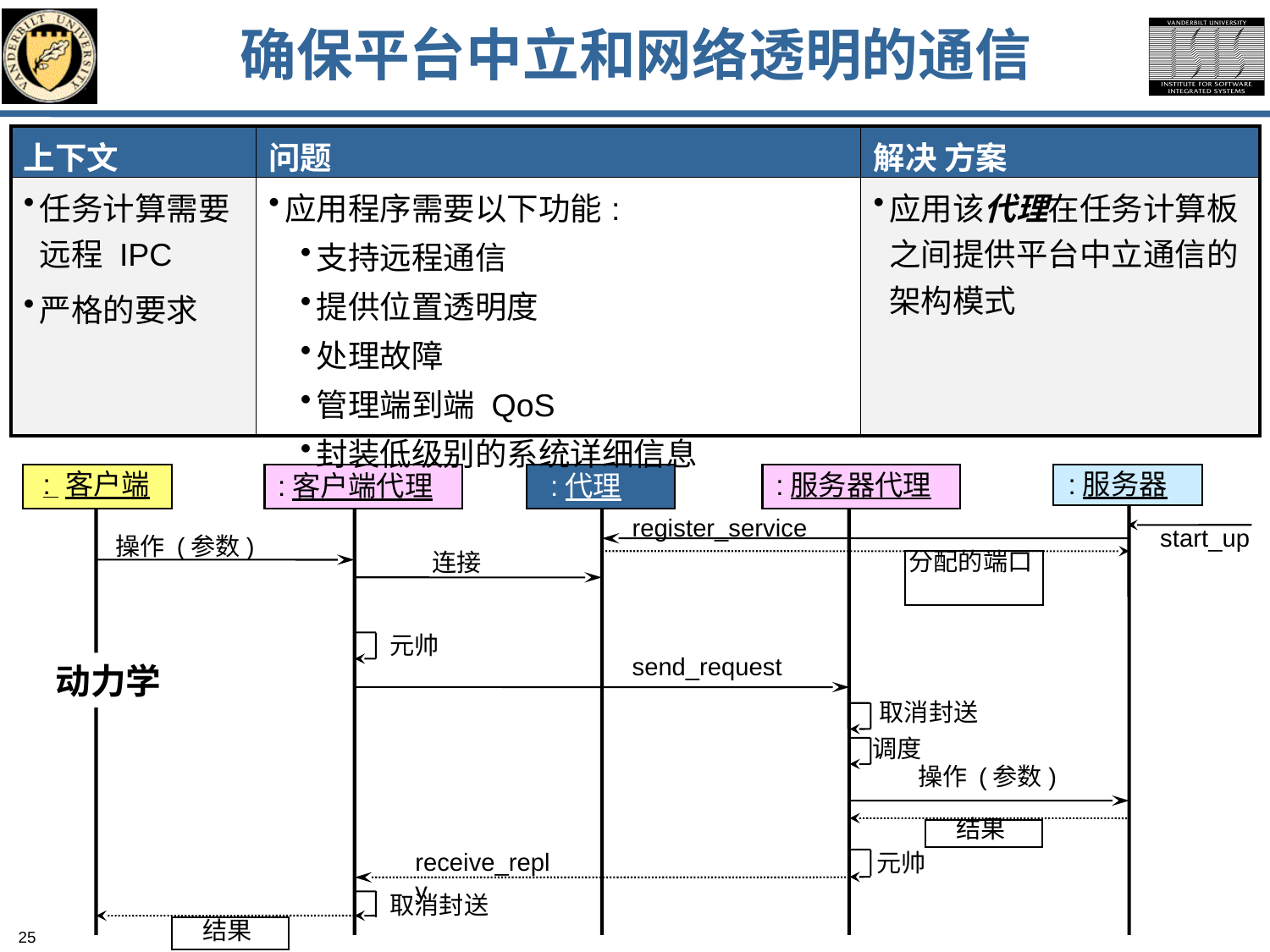

# 确保平台中立和网络透明的通信
| 上下文 | 问题 | 解决 方案 |
| --- | --- | --- |
| 任务计算需要远程 IPC 严格的要求 | 应用程序需要以下功能: 支持远程通信 提供位置透明度 处理故障 管理端到端 QoS 封装低级别的系统详细信息 | 应用该代理在任务计算板之间提供平台中立通信的架构模式 |
: 客户端
:服务器
:服务器代理
:客户端代理
:代理

register_service
start_up
操作 (参数)

连接
分配的端口

元帅

send_request
动力学

取消封送

调度

操作 (参数)

结果

receive_reply
元帅

取消封送

结果

25